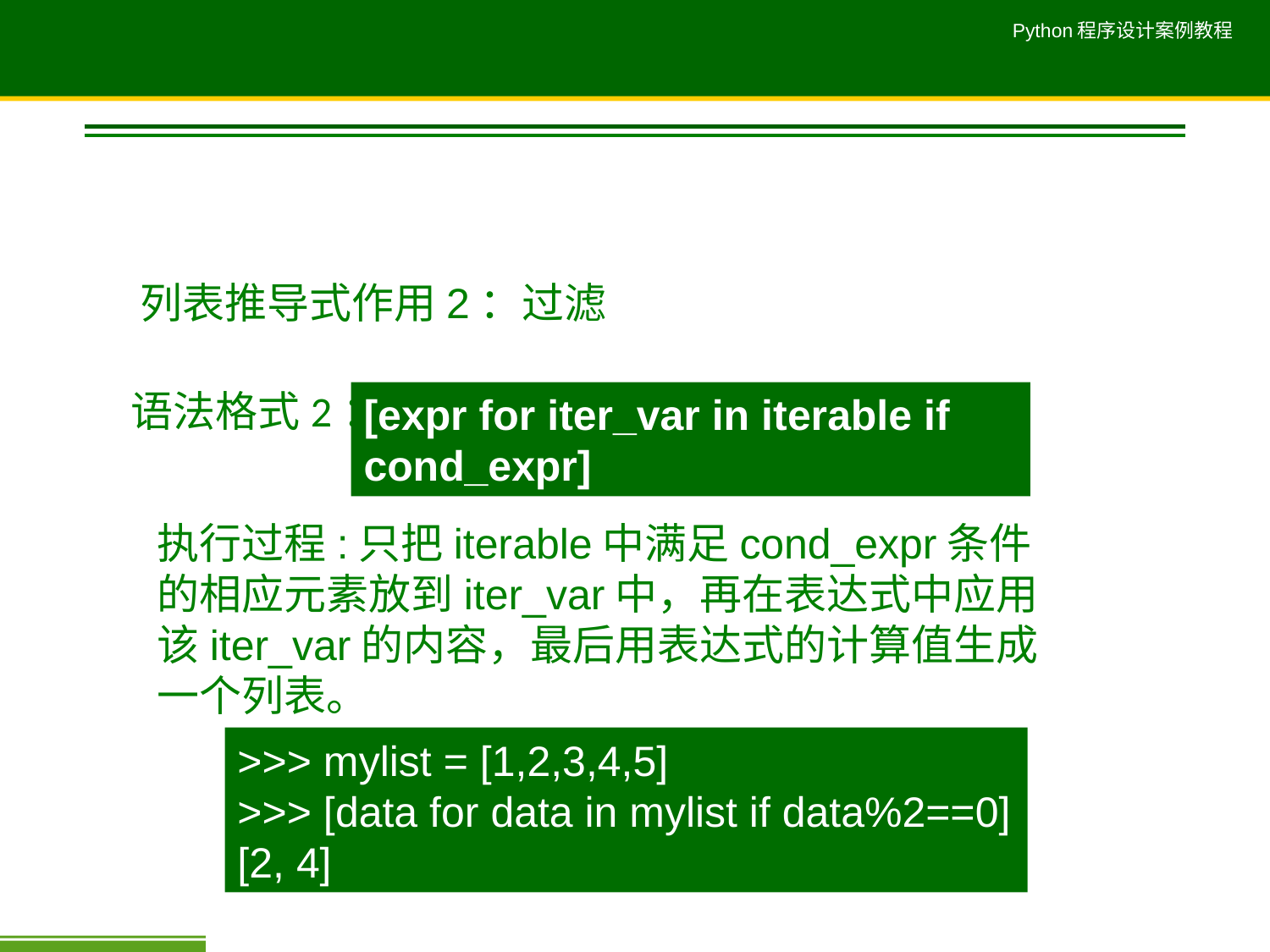

列表推导式作用2：过滤
语法格式2：
[expr for iter_var in iterable if cond_expr]
执行过程:只把iterable中满足cond_expr条件的相应元素放到iter_var中，再在表达式中应用该iter_var的内容，最后用表达式的计算值生成一个列表。
>>> mylist = [1,2,3,4,5]
>>> [data for data in mylist if data%2==0]
[2, 4]